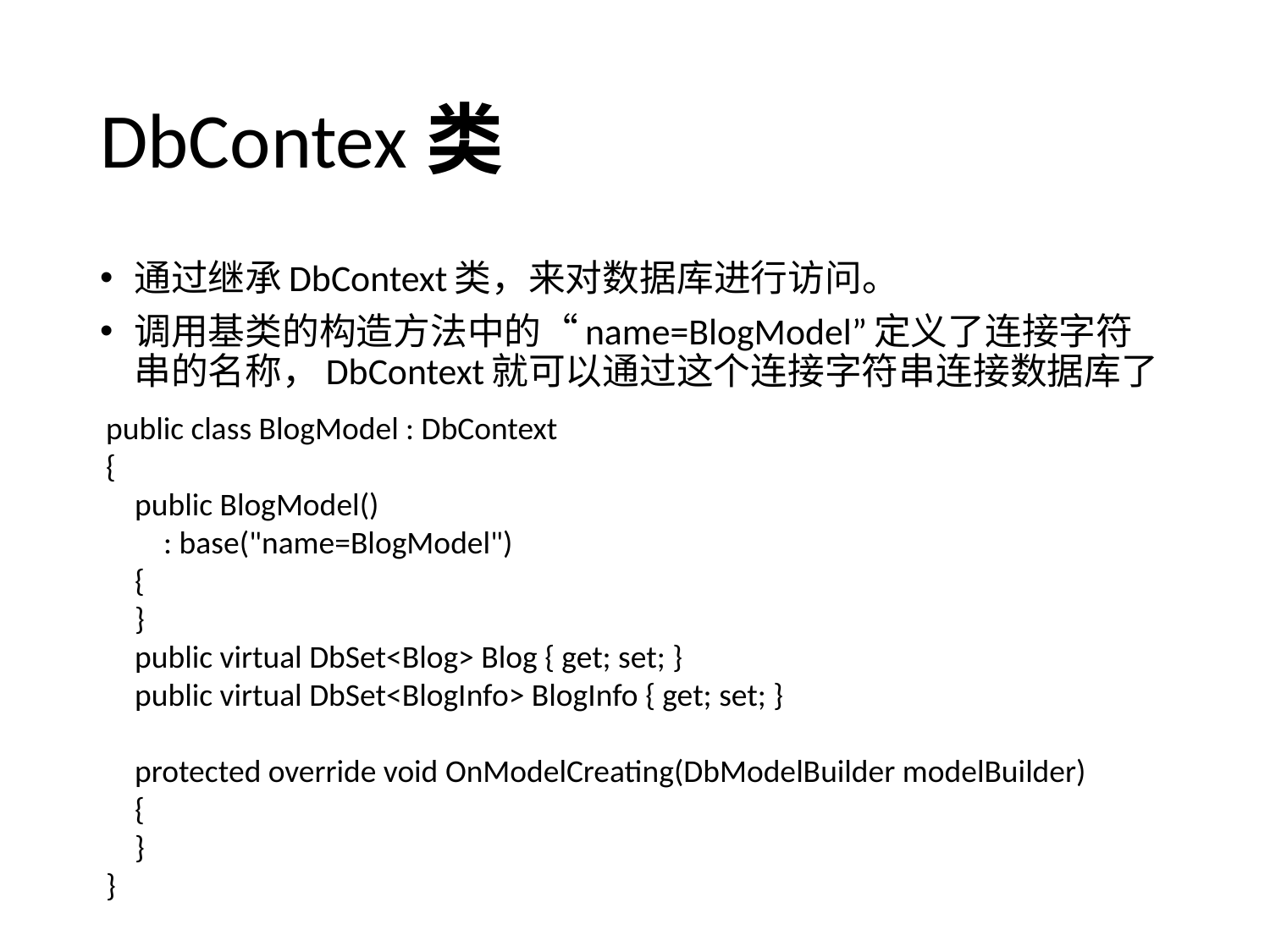

# DbContex类
通过继承DbContext类，来对数据库进行访问。
调用基类的构造方法中的“name=BlogModel”定义了连接字符串的名称，DbContext就可以通过这个连接字符串连接数据库了
public class BlogModel : DbContext
{
    public BlogModel()
        : base("name=BlogModel")
    {
    }
    public virtual DbSet<Blog> Blog { get; set; }
    public virtual DbSet<BlogInfo> BlogInfo { get; set; }

    protected override void OnModelCreating(DbModelBuilder modelBuilder)
    {
    }
}